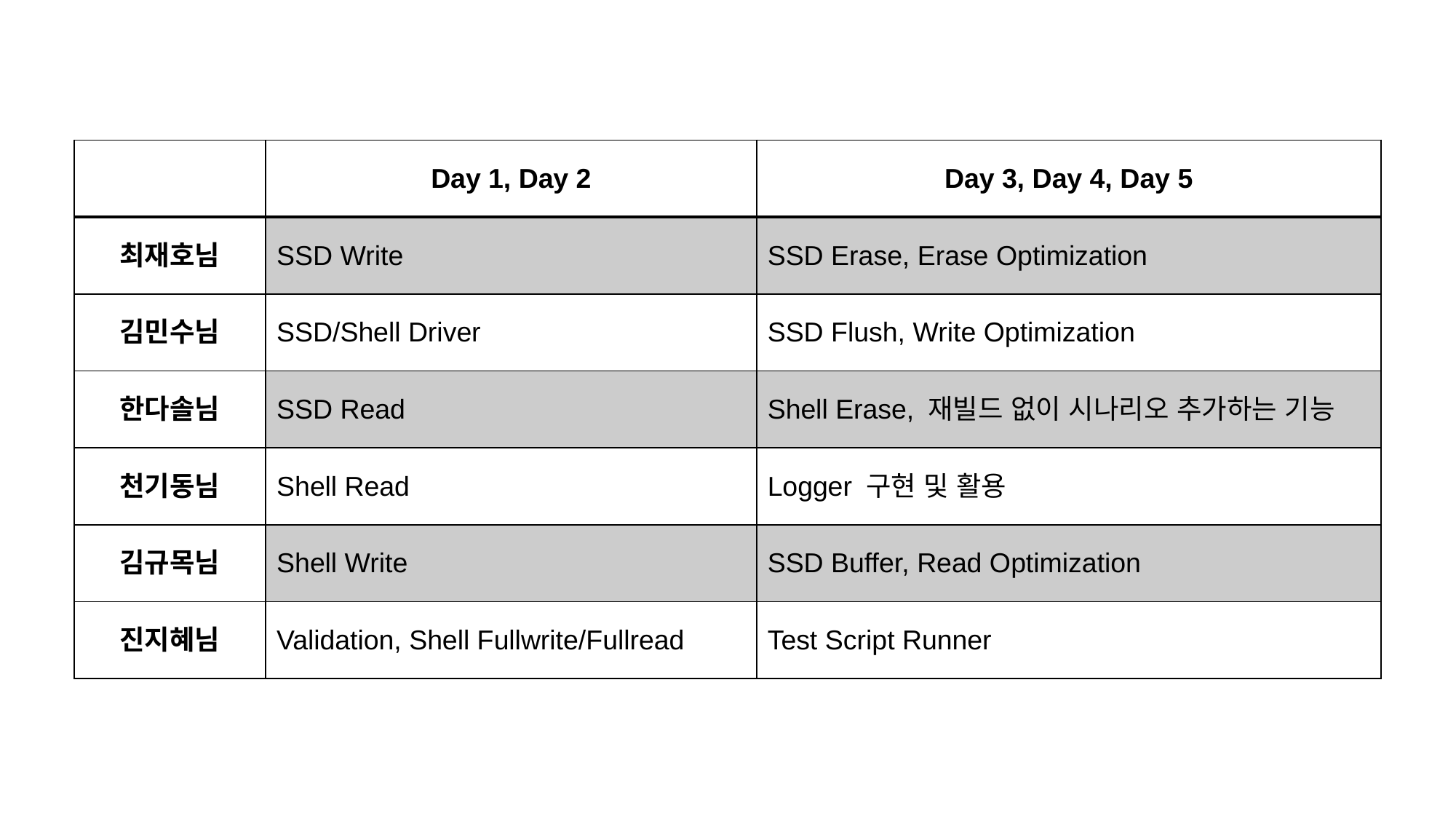

|  | Day 1, Day 2 | Day 3, Day 4, Day 5 |
| --- | --- | --- |
| 최재호님 | SSD Write | SSD Erase, Erase Optimization |
| 김민수님 | SSD/Shell Driver | SSD Flush, Write Optimization |
| 한다솔님 | SSD Read | Shell Erase, 재빌드 없이 시나리오 추가하는 기능 |
| 천기동님 | Shell Read | Logger 구현 및 활용 |
| 김규목님 | Shell Write | SSD Buffer, Read Optimization |
| 진지혜님 | Validation, Shell Fullwrite/Fullread | Test Script Runner |